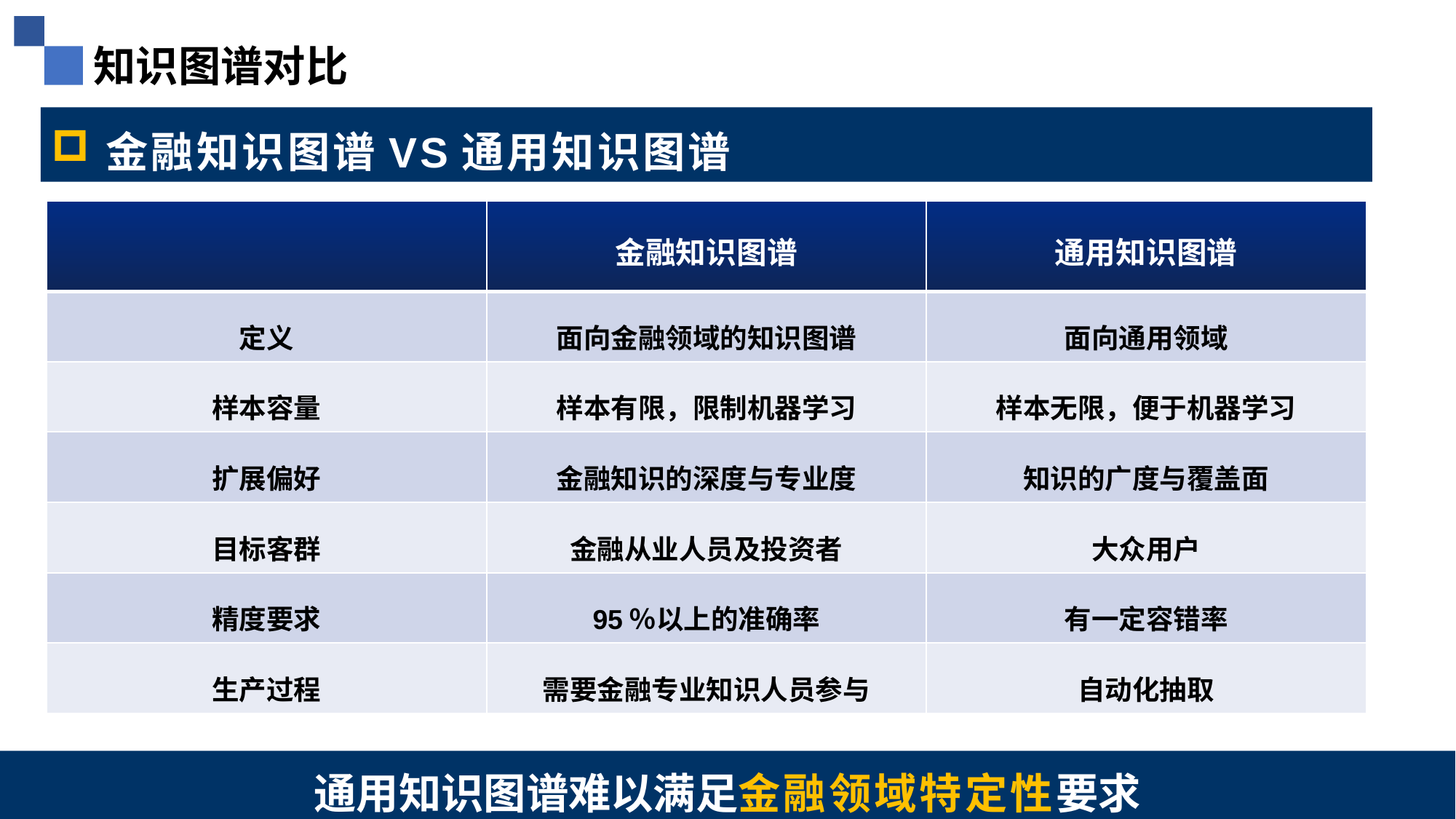

知识图谱对比
金融知识图谱VS通用知识图谱
|  | 金融知识图谱 | 通用知识图谱 |
| --- | --- | --- |
| 定义 | 面向金融领域的知识图谱 | 面向通用领域 |
| 样本容量 | 样本有限，限制机器学习 | 样本无限，便于机器学习 |
| 扩展偏好 | 金融知识的深度与专业度 | 知识的广度与覆盖面 |
| 目标客群 | 金融从业人员及投资者 | 大众用户 |
| 精度要求 | 95％以上的准确率 | 有一定容错率 |
| 生产过程 | 需要金融专业知识人员参与 | 自动化抽取 |
通用知识图谱难以满足金融领域特定性要求
5